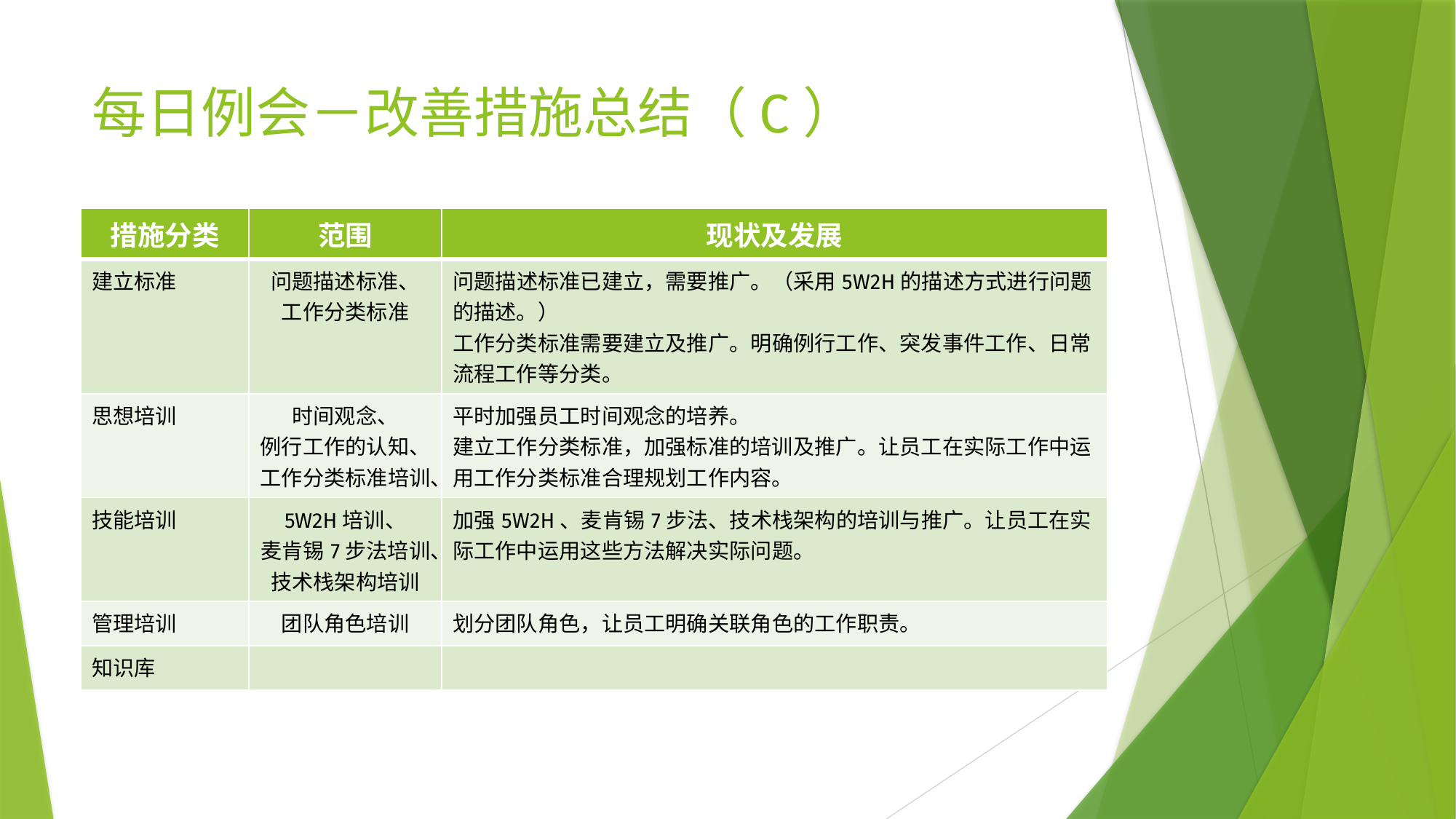

# 每日例会－改善措施总结（C）
| 措施分类 | 范围 | 现状及发展 |
| --- | --- | --- |
| 建立标准 | 问题描述标准、 工作分类标准 | 问题描述标准已建立，需要推广。（采用5W2H的描述方式进行问题的描述。） 工作分类标准需要建立及推广。明确例行工作、突发事件工作、日常流程工作等分类。 |
| 思想培训 | 时间观念、 例行工作的认知、 工作分类标准培训、 | 平时加强员工时间观念的培养。 建立工作分类标准，加强标准的培训及推广。让员工在实际工作中运用工作分类标准合理规划工作内容。 |
| 技能培训 | 5W2H培训、 麦肯锡7步法培训、 技术栈架构培训 | 加强5W2H、麦肯锡7步法、技术栈架构的培训与推广。让员工在实际工作中运用这些方法解决实际问题。 |
| 管理培训 | 团队角色培训 | 划分团队角色，让员工明确关联角色的工作职责。 |
| 知识库 |  |  |